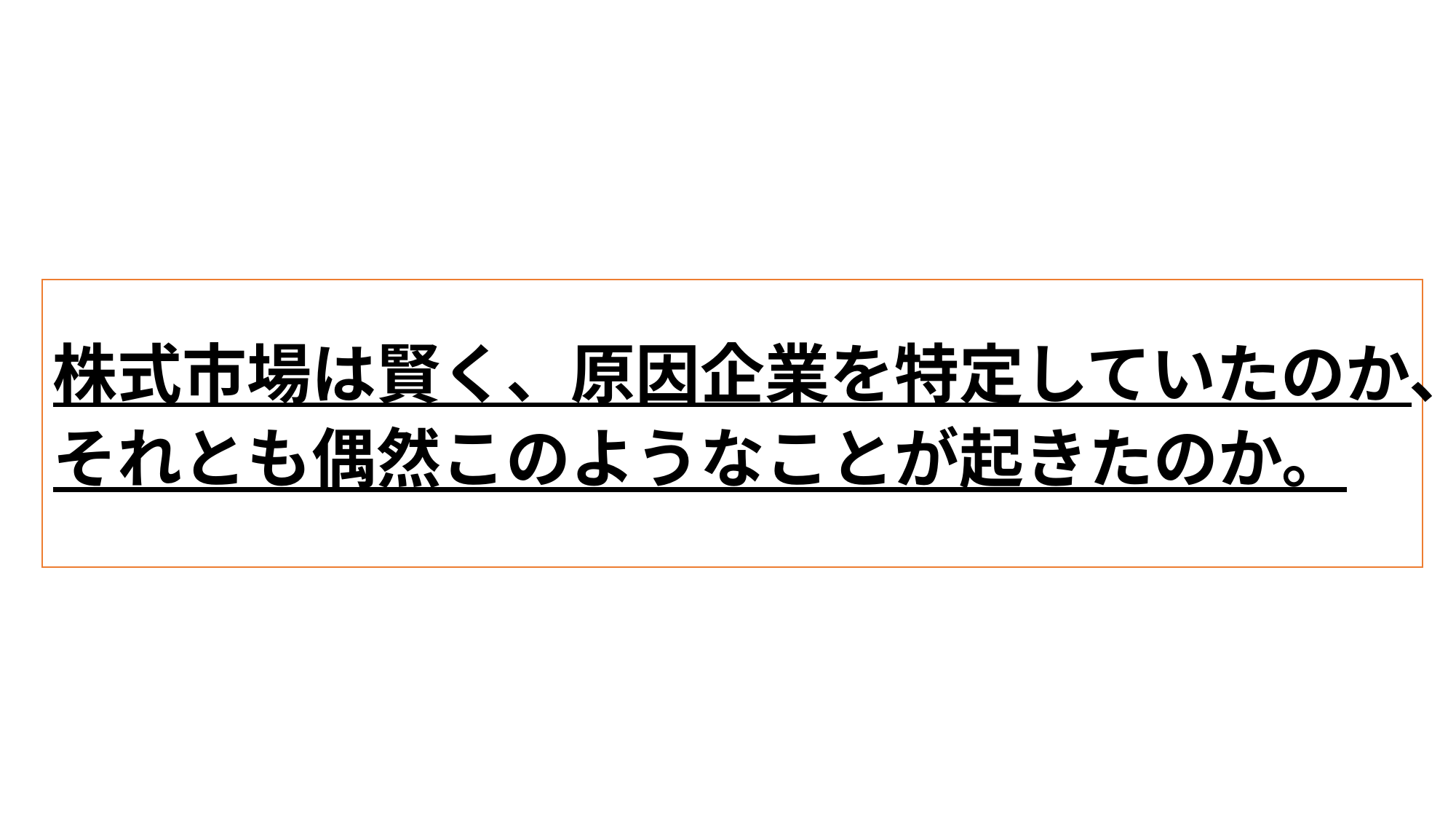

株式市場は賢く、原因企業を特定していたのか、
それとも偶然このようなことが起きたのか。